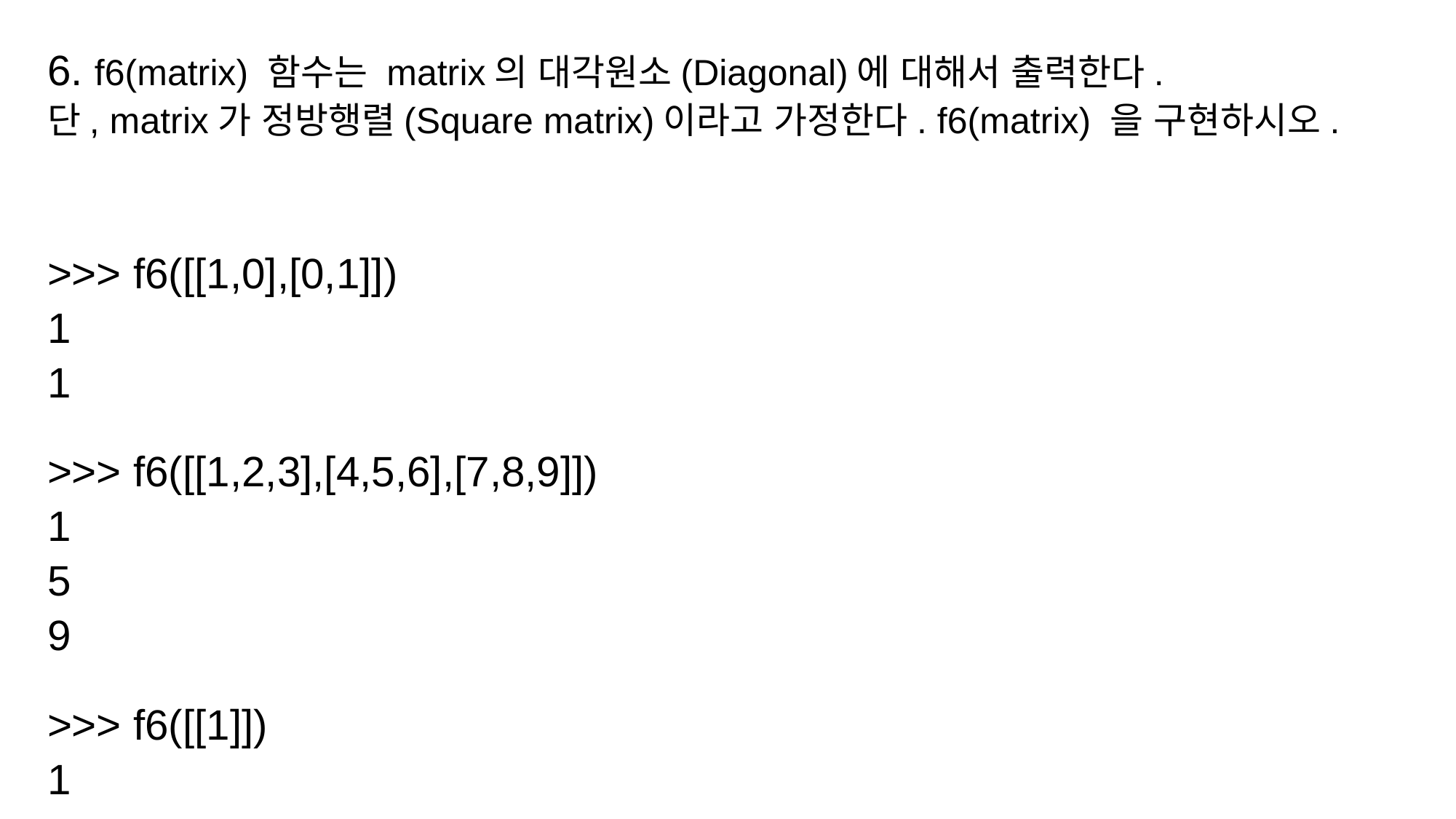

6. f6(matrix) 함수는 matrix의 대각원소(Diagonal)에 대해서 출력한다.
단, matrix가 정방행렬(Square matrix)이라고 가정한다. f6(matrix) 을 구현하시오.

>>> f6([[1,0],[0,1]])
1
1

>>> f6([[1,2,3],[4,5,6],[7,8,9]])
1
5
9

>>> f6([[1]])
1